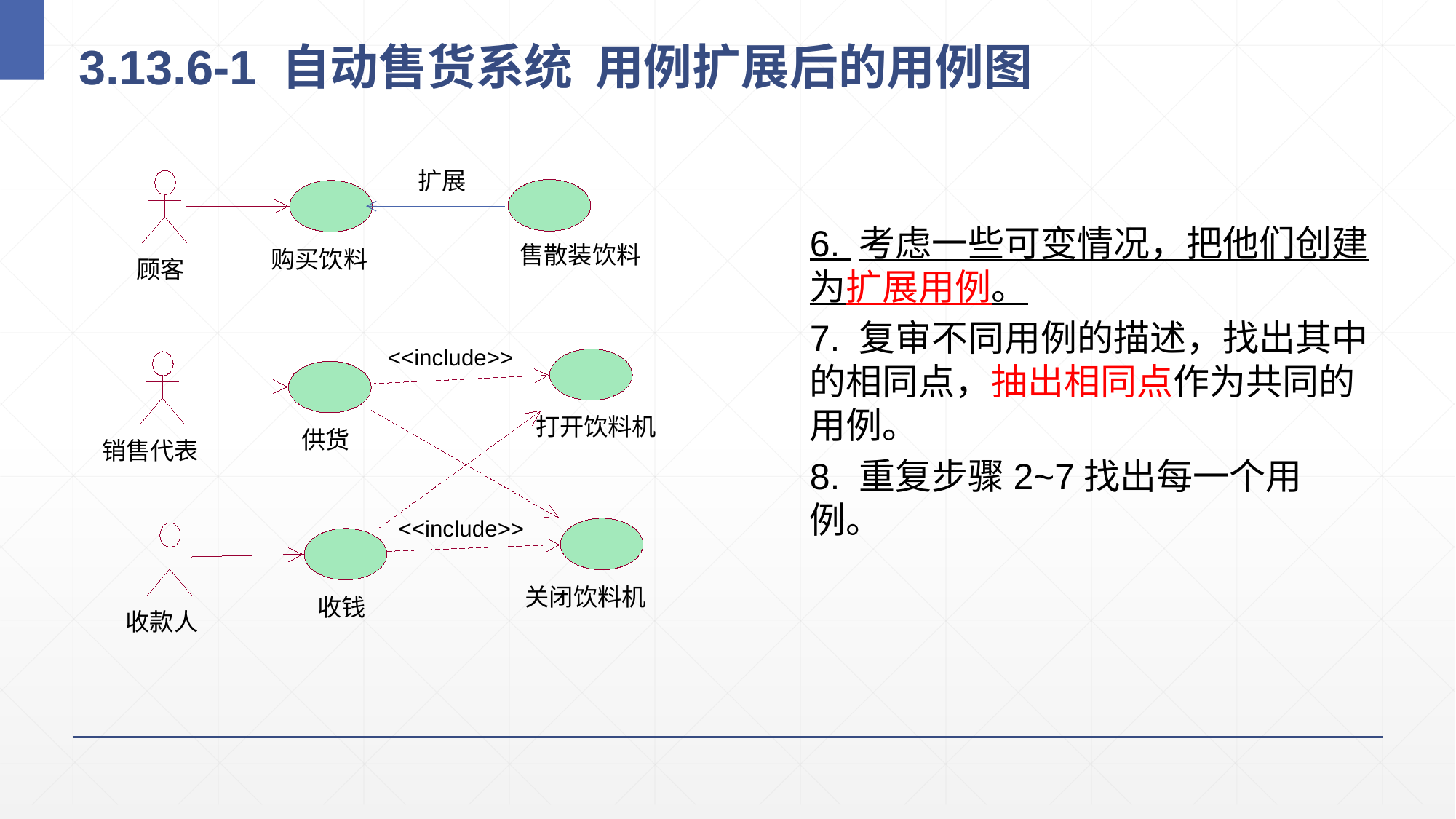

# 3.13.6-1 自动售货系统  用例扩展后的用例图

购买饮料
顾客
<<include>>

打开饮料机
供货
销售代表

<<include>>

关闭饮料机
收钱
收款人
扩展

售散装饮料
6. 考虑一些可变情况，把他们创建为扩展用例。
7. 复审不同用例的描述，找出其中的相同点，抽出相同点作为共同的用例。
8. 重复步骤2~7找出每一个用例。